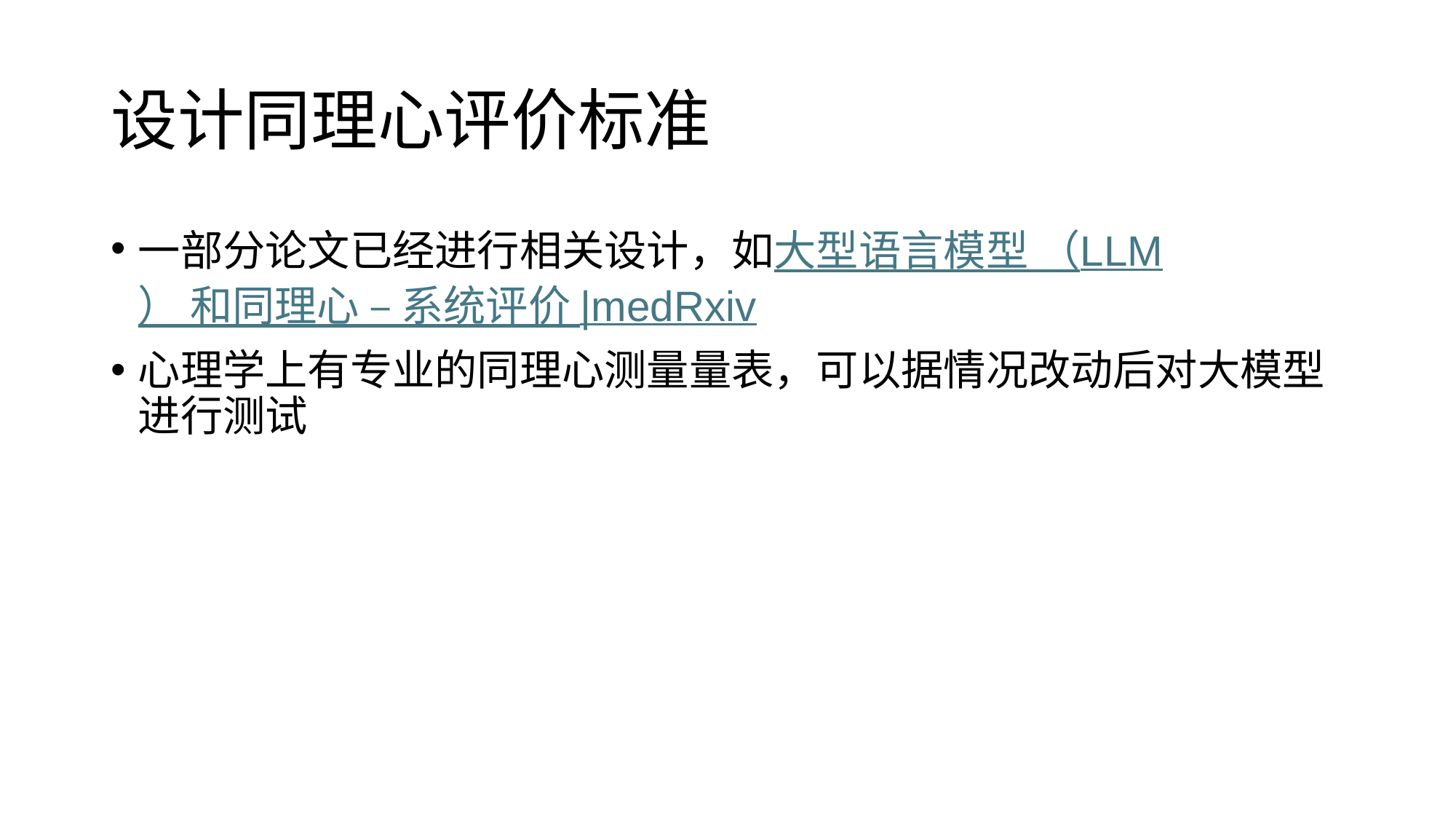

# 设计同理心评价标准
一部分论文已经进行相关设计，如大型语言模型 （LLM） 和同理心 – 系统评价 |medRxiv
心理学上有专业的同理心测量量表，可以据情况改动后对大模型进行测试